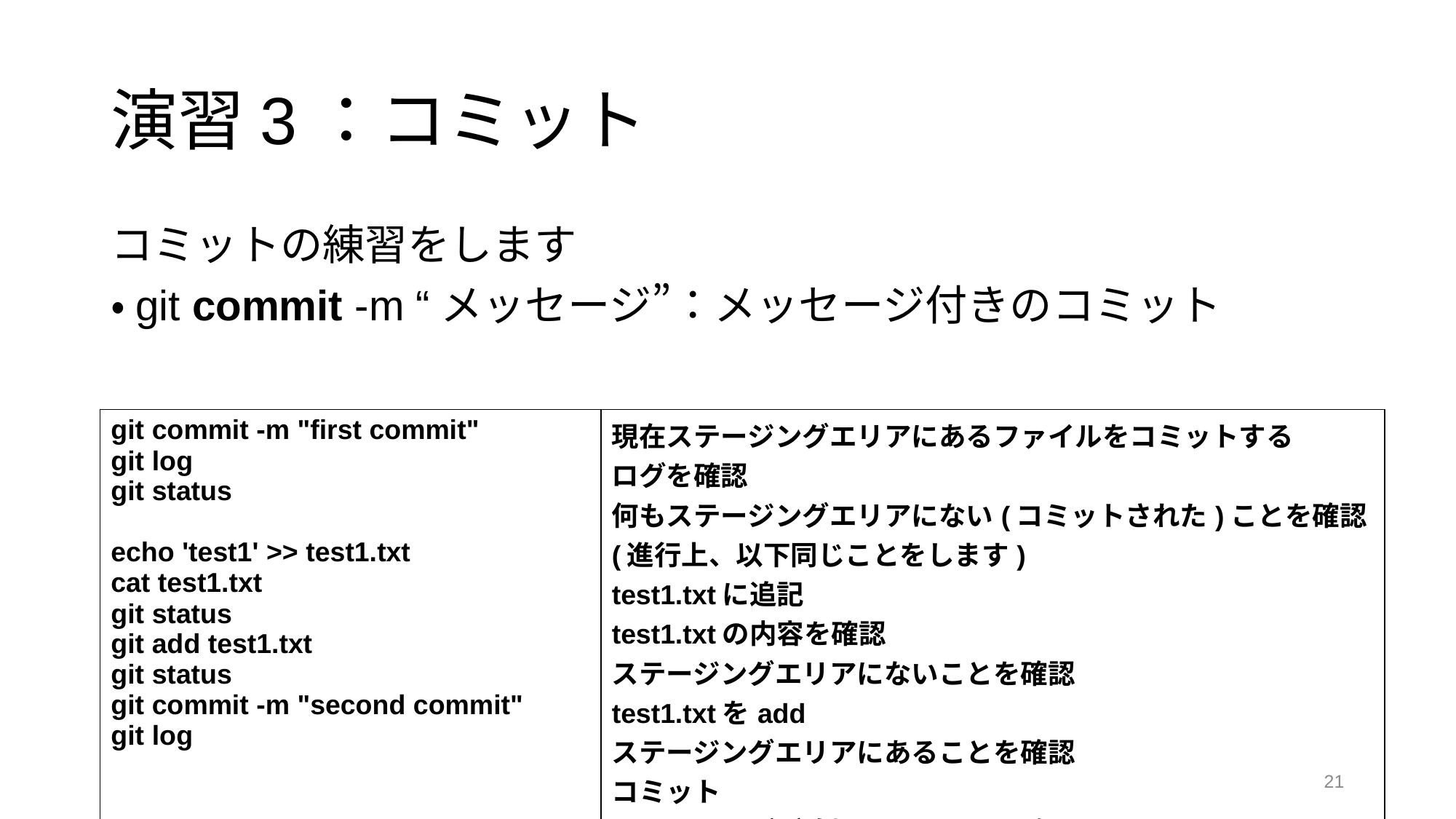

# 演習3：コミット
コミットの練習をします
・git commit -m “メッセージ”：メッセージ付きのコミット

| git commit -m "first commit" git log git status echo 'test1' >> test1.txt cat test1.txt git status git add test1.txt git status git commit -m "second commit" git log | 現在ステージングエリアにあるファイルをコミットする ログを確認 何もステージングエリアにない(コミットされた)ことを確認 (進行上、以下同じことをします) test1.txtに追記 test1.txtの内容を確認 ステージングエリアにないことを確認 test1.txtをadd ステージングエリアにあることを確認 コミット コミットログが追加されたことを確認 |
| --- | --- |
21